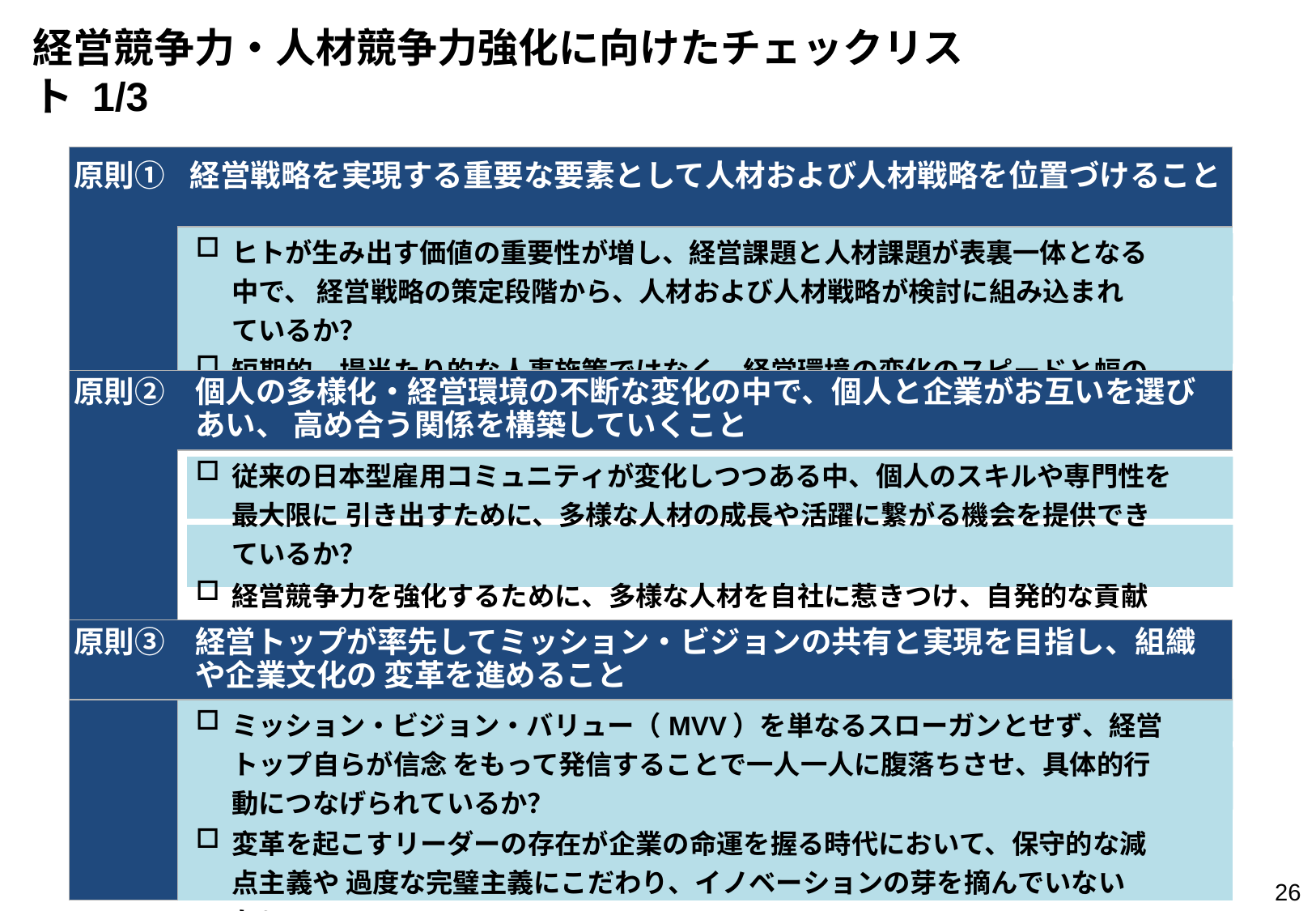

# 経営競争力・人材競争力強化に向けたチェックリスト 1/3
| 原則① 経営戦略を実現する重要な要素として人材および人材戦略を位置づけること |  |
| --- | --- |
|  | ヒトが生み出す価値の重要性が増し、経営課題と人材課題が表裏一体となる中で、 経営戦略の策定段階から、人材および人材戦略が検討に組み込まれているか？ 短期的、場当たり的な人事施策ではなく、経営環境の変化のスピードと幅の広がりに 対応できる人材および人材戦略を構築し、実行できているか？ |

| 原則② 個人の多様化・経営環境の不断な変化の中で、個人と企業がお互いを選びあい、 高め合う関係を構築していくこと |  |
| --- | --- |
|  | 従来の日本型雇用コミュニティが変化しつつある中、個人のスキルや専門性を最大限に 引き出すために、多様な人材の成長や活躍に繋がる機会を提供できているか？ 経営競争力を強化するために、多様な人材を自社に惹きつけ、自発的な貢献意欲を 引き出す仕組みを構築できているか？ |
| 原則③ 経営トップが率先してミッション・ビジョンの共有と実現を目指し、組織や企業文化の 変革を進めること |  |
|  | ミッション・ビジョン・バリュー（MVV）を単なるスローガンとせず、経営トップ自らが信念 をもって発信することで一人一人に腹落ちさせ、具体的行動につなげられているか？ 変革を起こすリーダーの存在が企業の命運を握る時代において、保守的な減点主義や 過度な完璧主義にこだわり、イノベーションの芽を摘んでいないか？ |

26